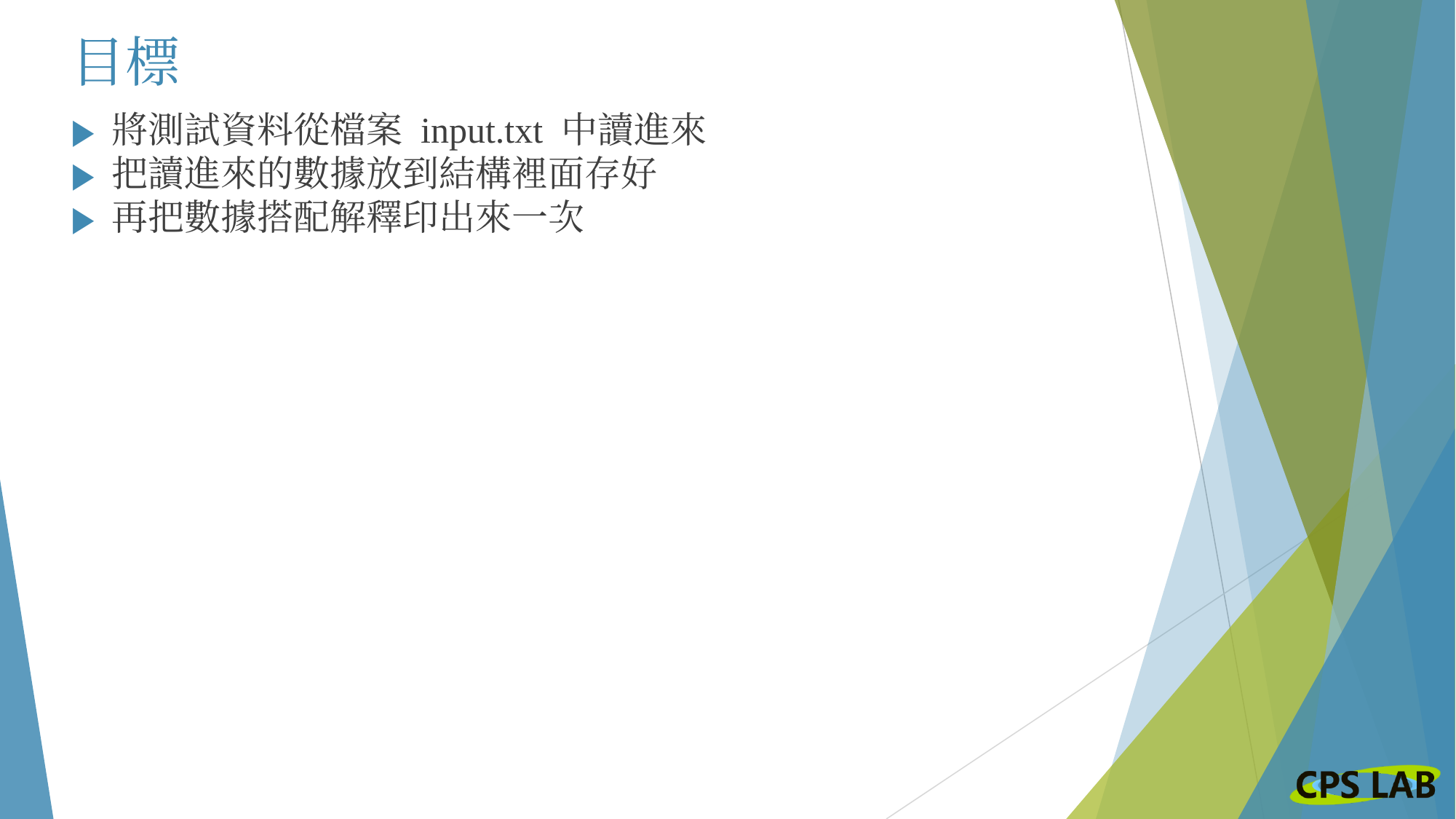

# 目標
將測試資料從檔案 input.txt 中讀進來
把讀進來的數據放到結構裡面存好
再把數據搭配解釋印出來一次